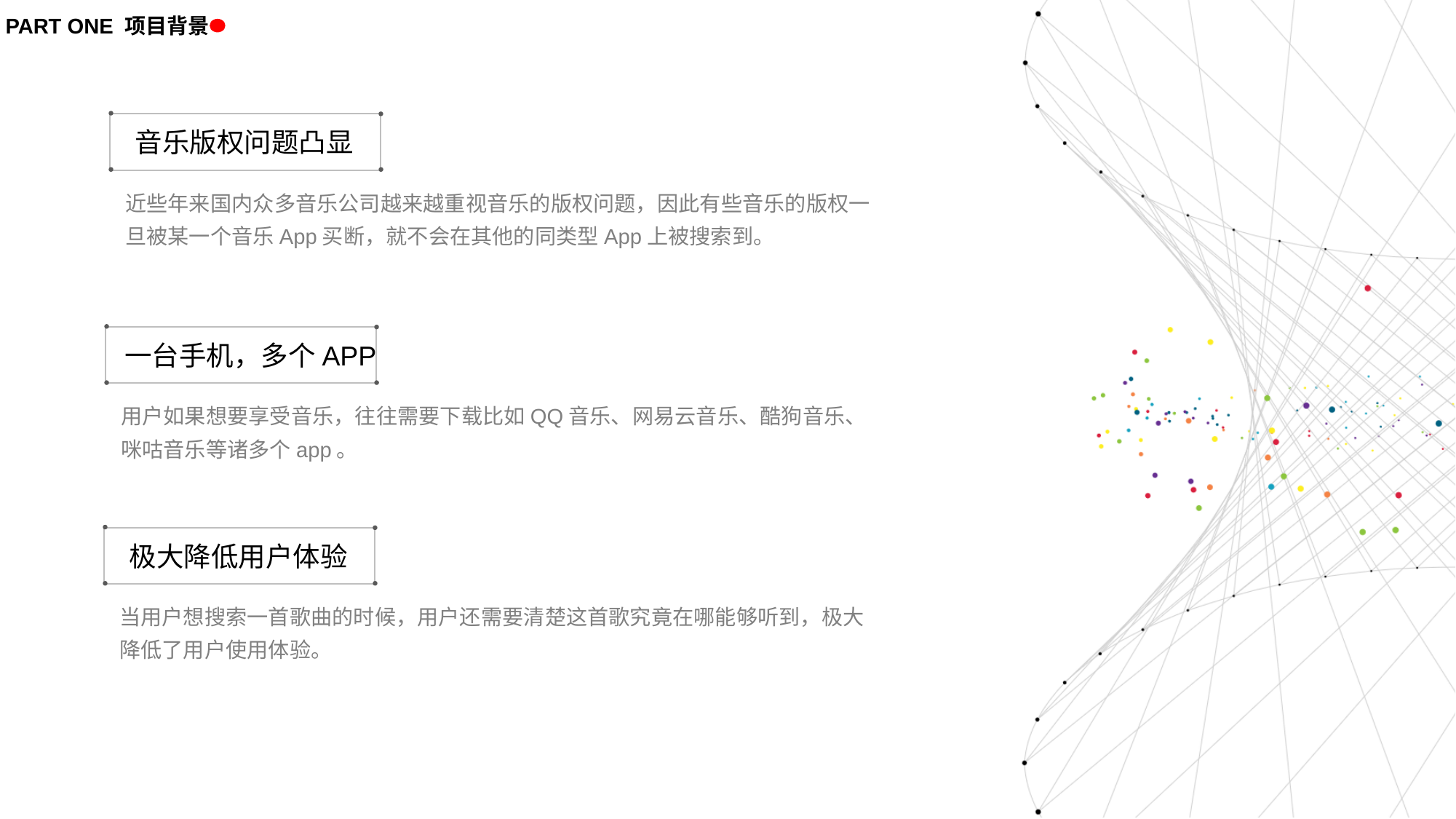

PART ONE 项目背景

音乐版权问题凸显
近些年来国内众多音乐公司越来越重视音乐的版权问题，因此有些音乐的版权一旦被某一个音乐App买断，就不会在其他的同类型App上被搜索到。

一台手机，多个APP
用户如果想要享受音乐，往往需要下载比如QQ音乐、网易云音乐、酷狗音乐、咪咕音乐等诸多个app。

极大降低用户体验
当用户想搜索一首歌曲的时候，用户还需要清楚这首歌究竟在哪能够听到，极大降低了用户使用体验。